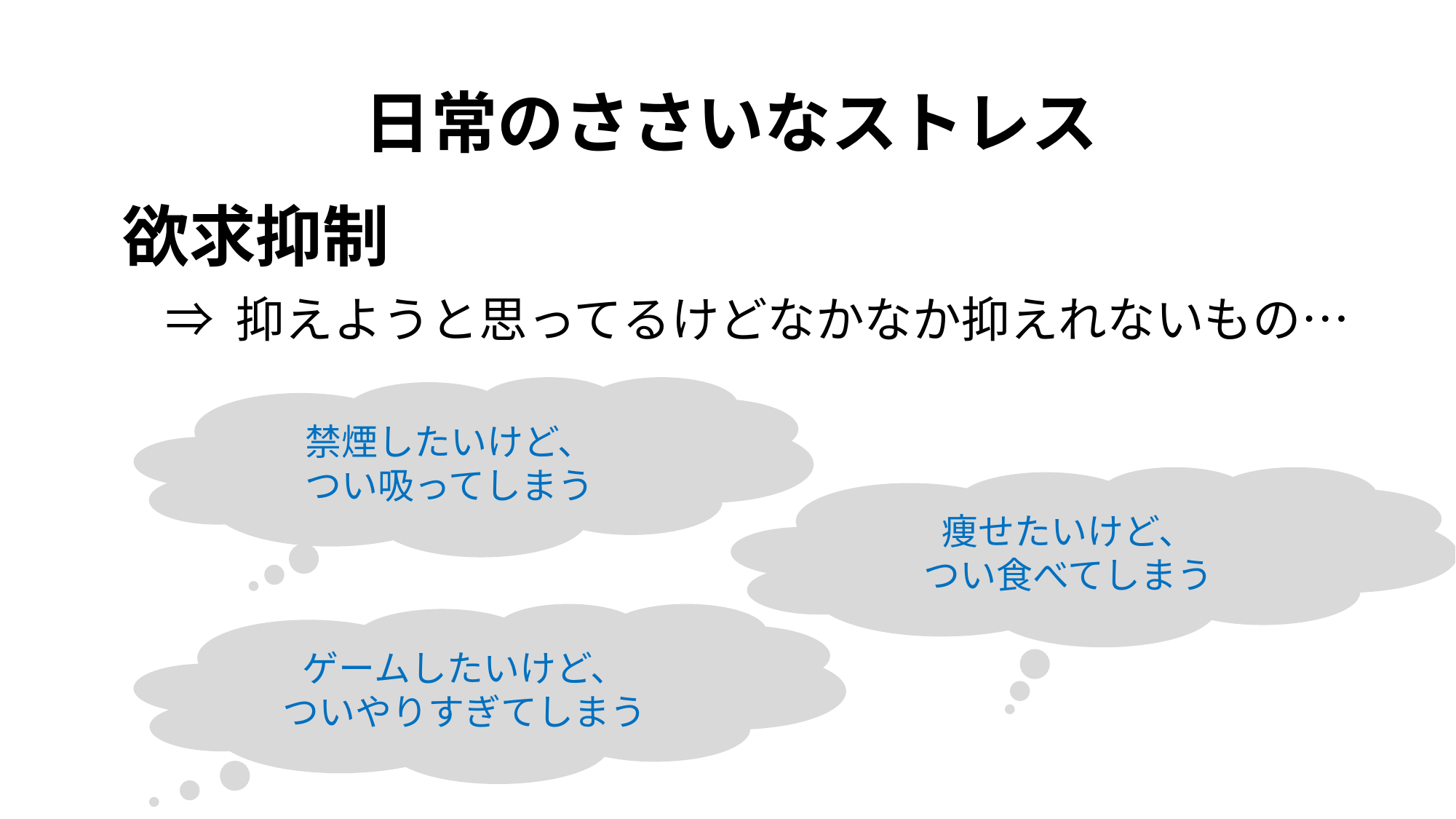

日常のささいなストレス
欲求抑制
⇒ 抑えようと思ってるけどなかなか抑えれないもの…
禁煙したいけど、
つい吸ってしまう
痩せたいけど、
つい食べてしまう
ゲームしたいけど、
ついやりすぎてしまう